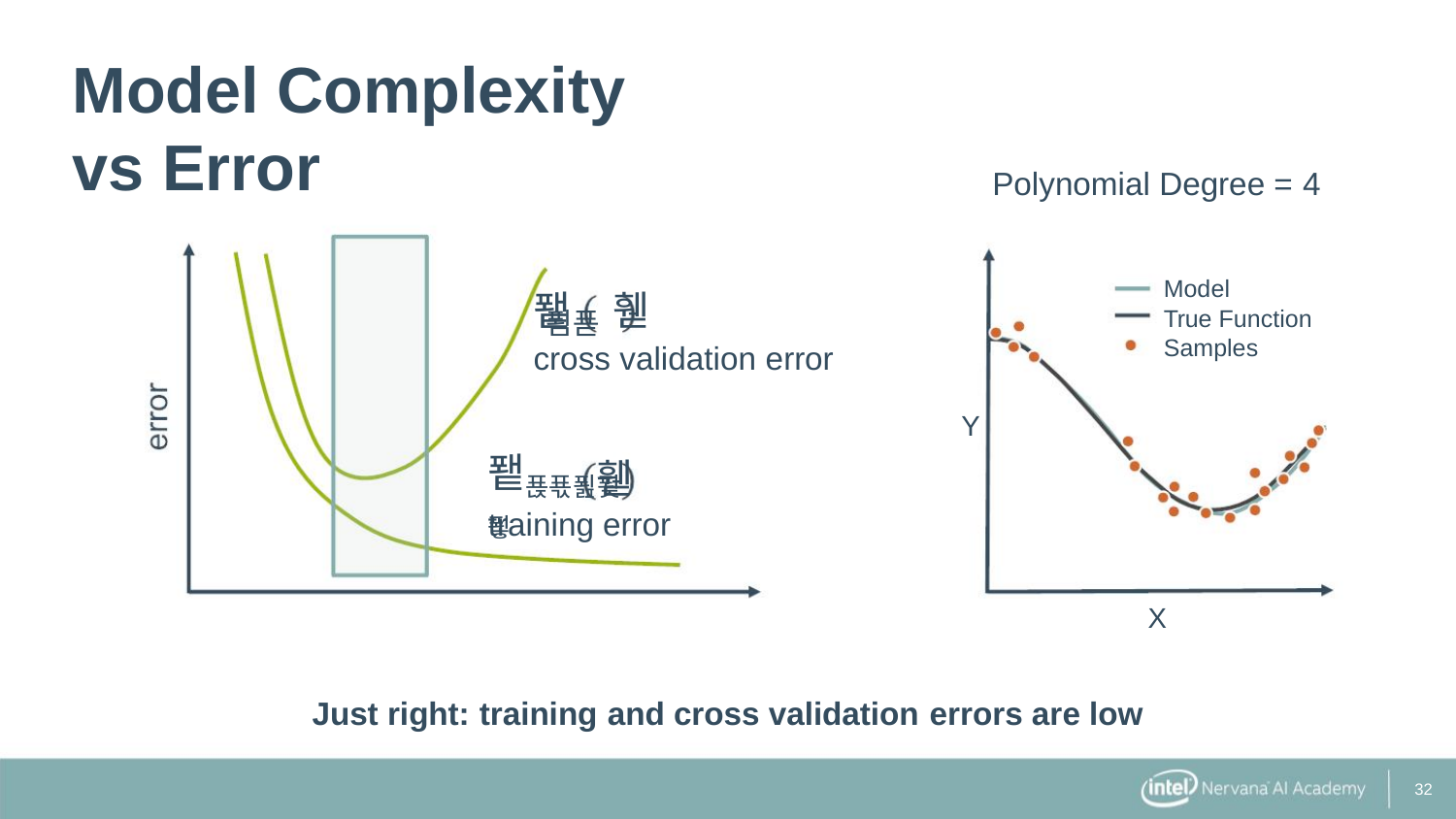

Model Complexity vs Error
Polynomial Degree = 4
Model
True Function
Samples
퐽 휃
cross validation error
푐푣
Y
퐽푡푟푎푖푛
휃
training error
X
Just right: training and cross validation errors are low
32